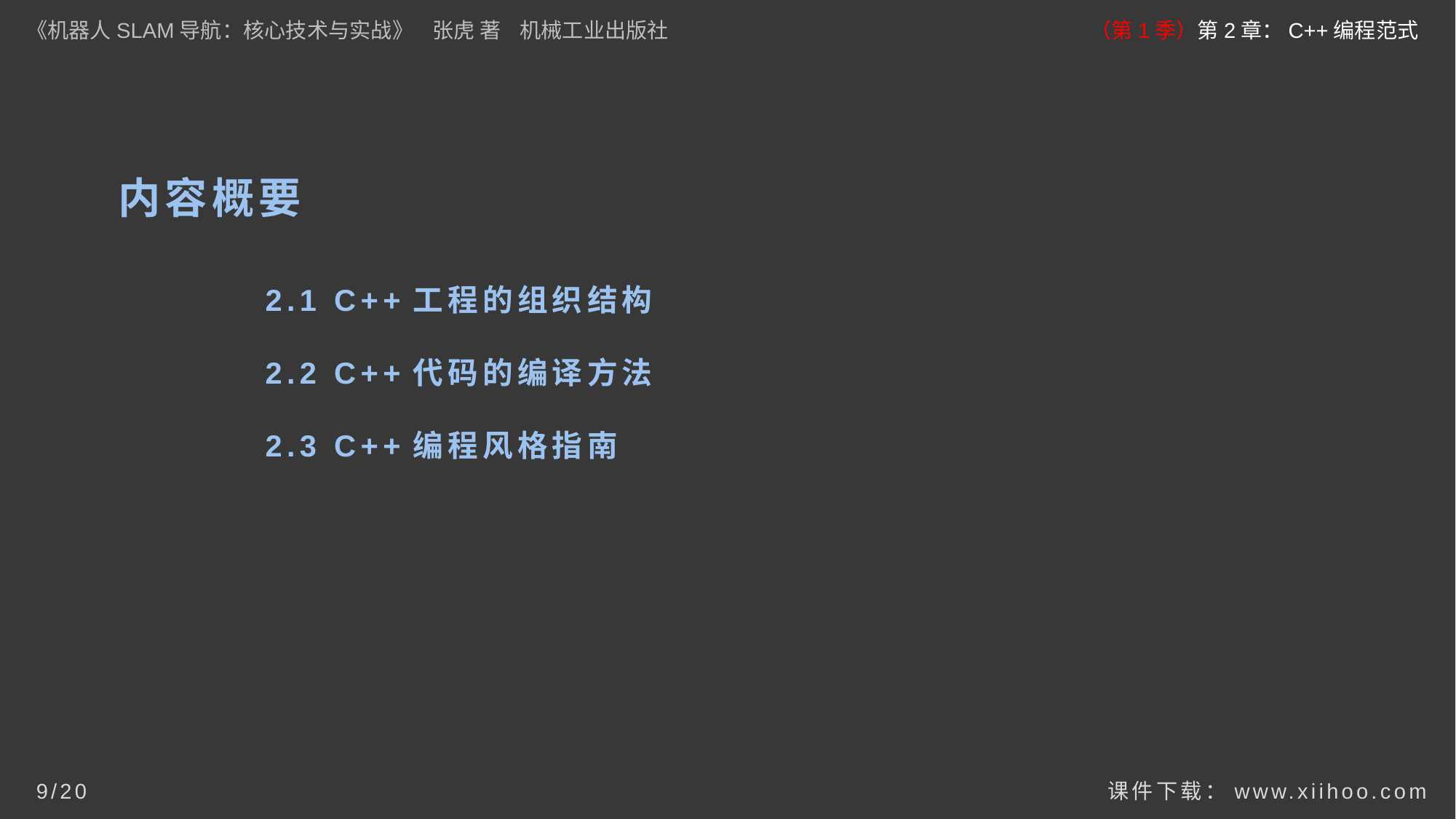

《机器人SLAM导航：核心技术与实战》    张虎 著    机械工业出版社
（第1季）第2章：C++编程范式
# 内容概要
2.1 C++工程的组织结构
2.2 C++代码的编译方法
2.3 C++编程风格指南
课件下载：www.xiihoo.com
9/20